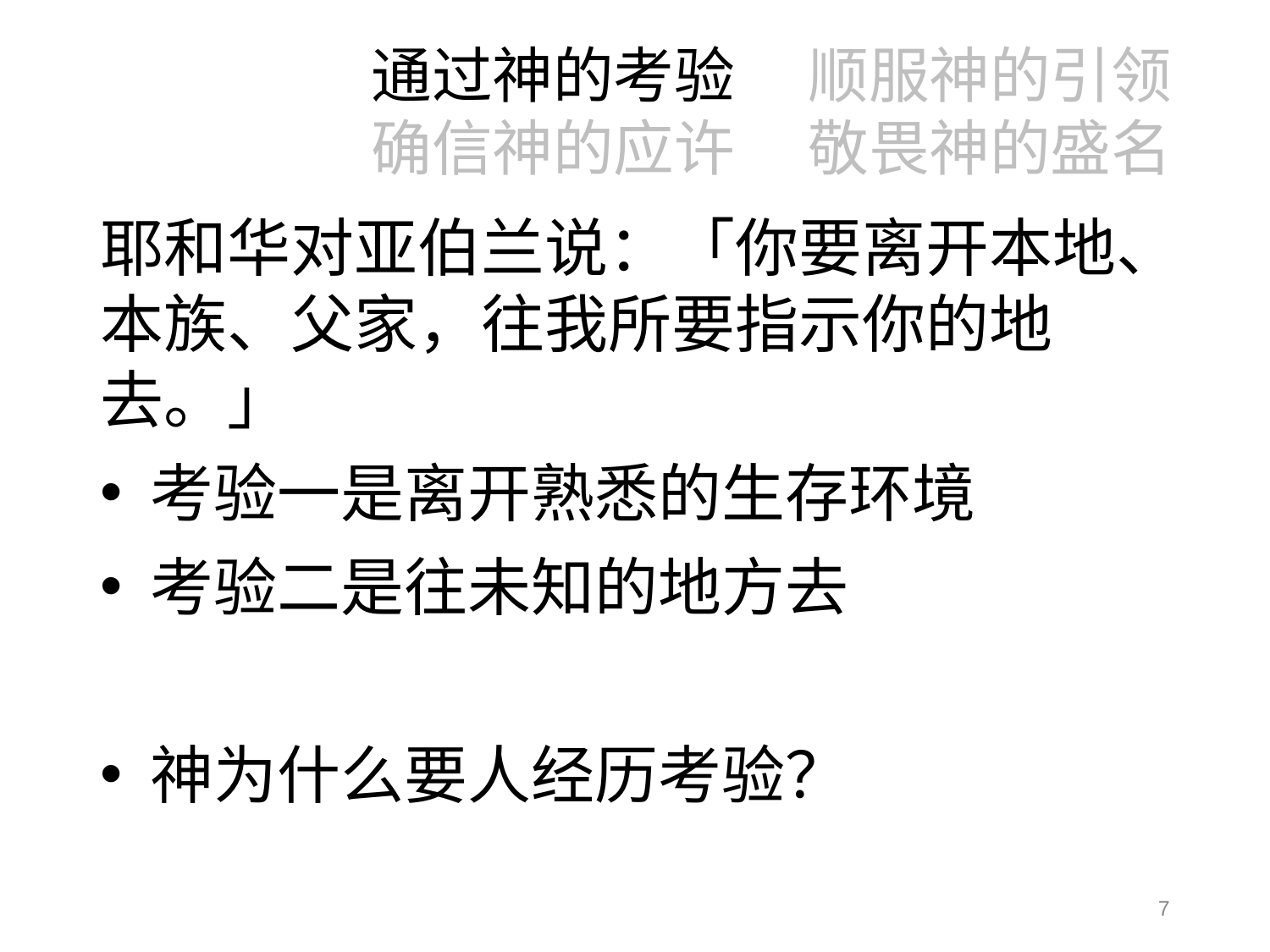

通过神的考验	顺服神的引领
确信神的应许	敬畏神的盛名
# 通过神的考验	顺服神的引领 确信神的应许	敬畏神的盛名
耶和华对亚伯兰说：「你要离开本地、本族、父家，往我所要指示你的地去。」
考验一是离开熟悉的生存环境
考验二是往未知的地方去

神为什么要人经历考验？

7